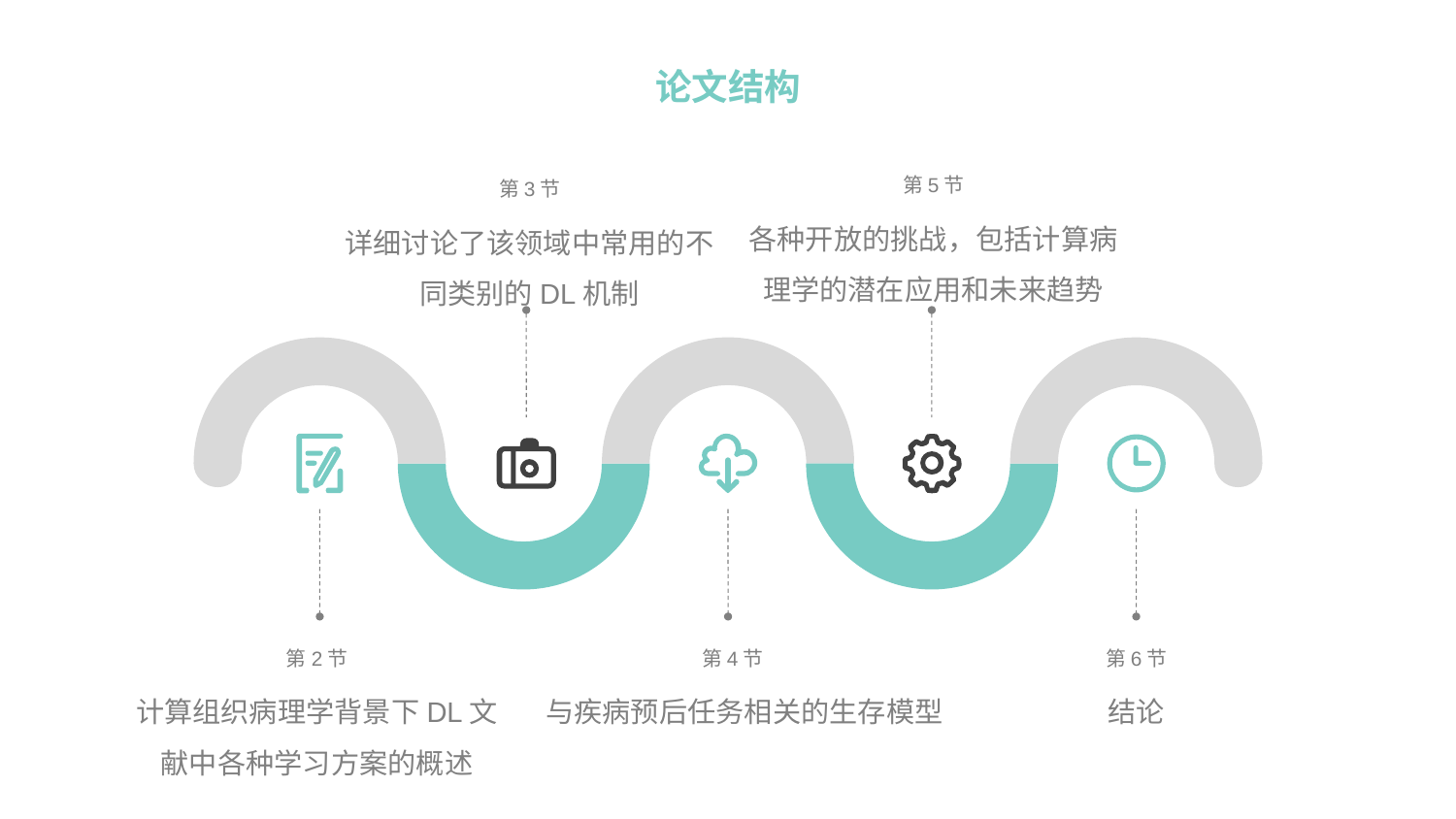

论文结构

第5节
各种开放的挑战，包括计算病理学的潜在应用和未来趋势
第3节
详细讨论了该领域中常用的不同类别的DL机制

第2节
计算组织病理学背景下DL文献中各种学习方案的概述
第4节
与疾病预后任务相关的生存模型
第6节
结论